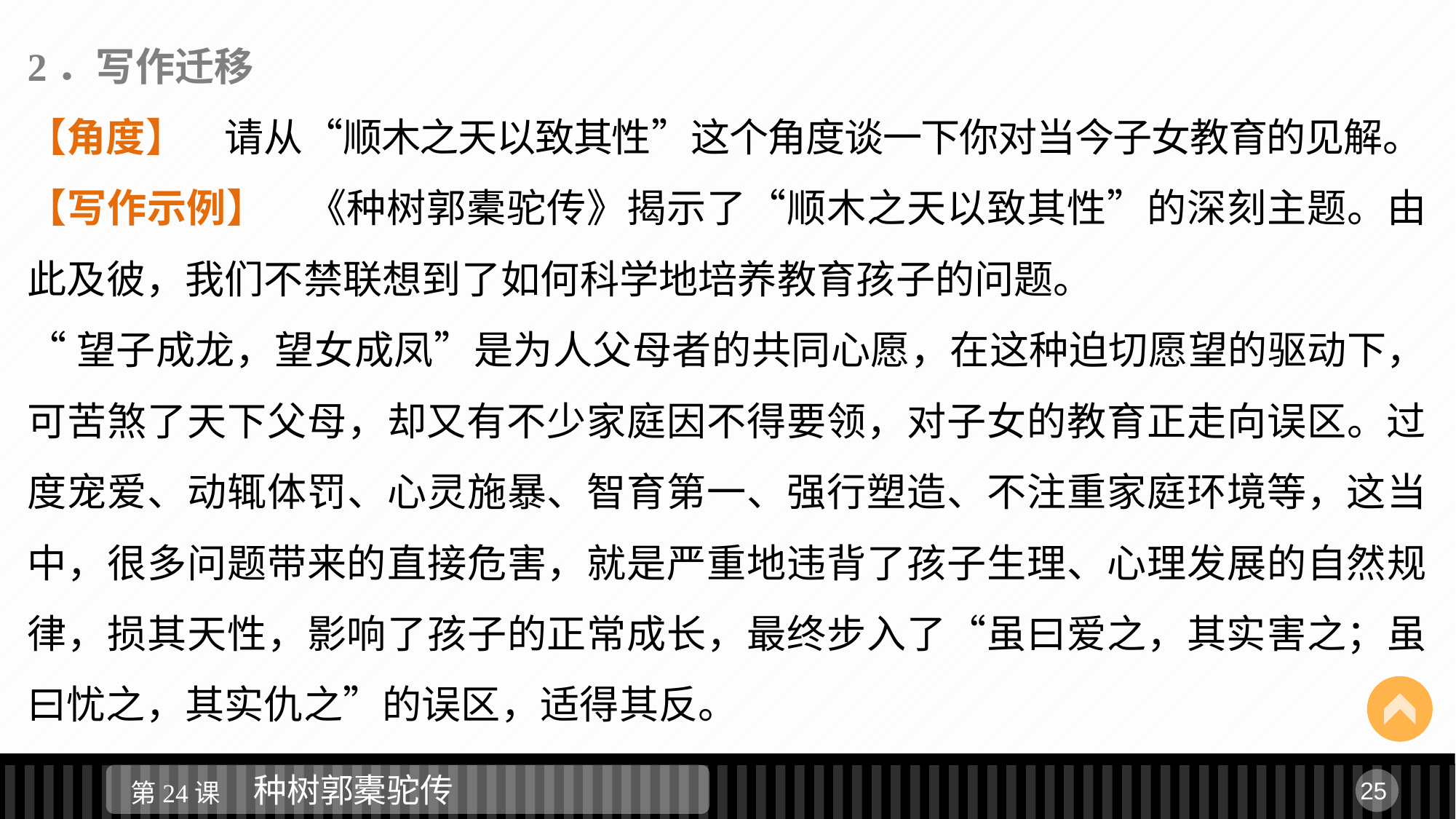

2．写作迁移
【角度】　请从“顺木之天以致其性”这个角度谈一下你对当今子女教育的见解。
【写作示例】　《种树郭橐驼传》揭示了“顺木之天以致其性”的深刻主题。由此及彼，我们不禁联想到了如何科学地培养教育孩子的问题。
“望子成龙，望女成凤”是为人父母者的共同心愿，在这种迫切愿望的驱动下，可苦煞了天下父母，却又有不少家庭因不得要领，对子女的教育正走向误区。过度宠爱、动辄体罚、心灵施暴、智育第一、强行塑造、不注重家庭环境等，这当中，很多问题带来的直接危害，就是严重地违背了孩子生理、心理发展的自然规律，损其天性，影响了孩子的正常成长，最终步入了“虽曰爱之，其实害之；虽曰忧之，其实仇之”的误区，适得其反。